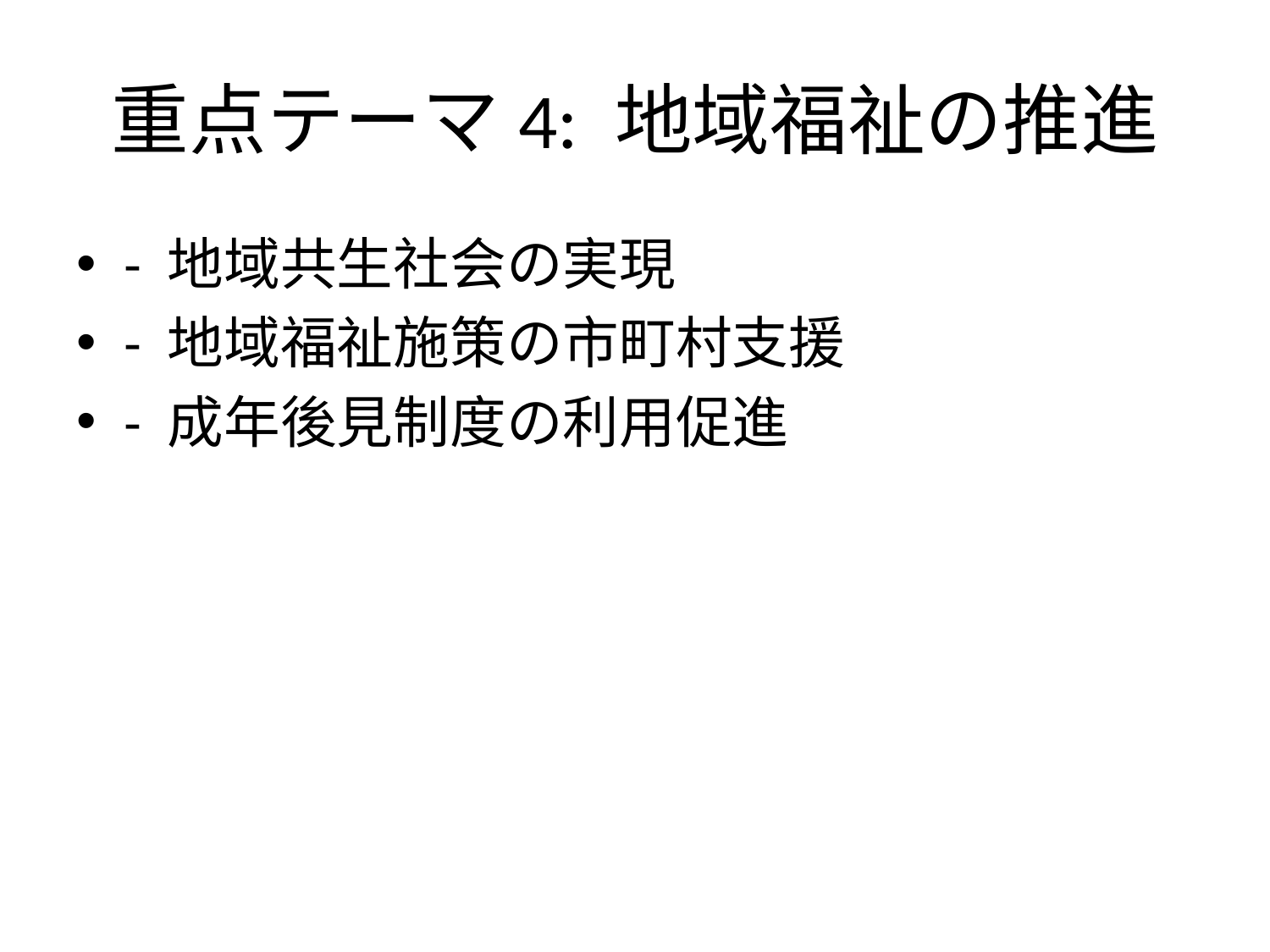

# 重点テーマ4: 地域福祉の推進
- 地域共生社会の実現
- 地域福祉施策の市町村支援
- 成年後見制度の利用促進